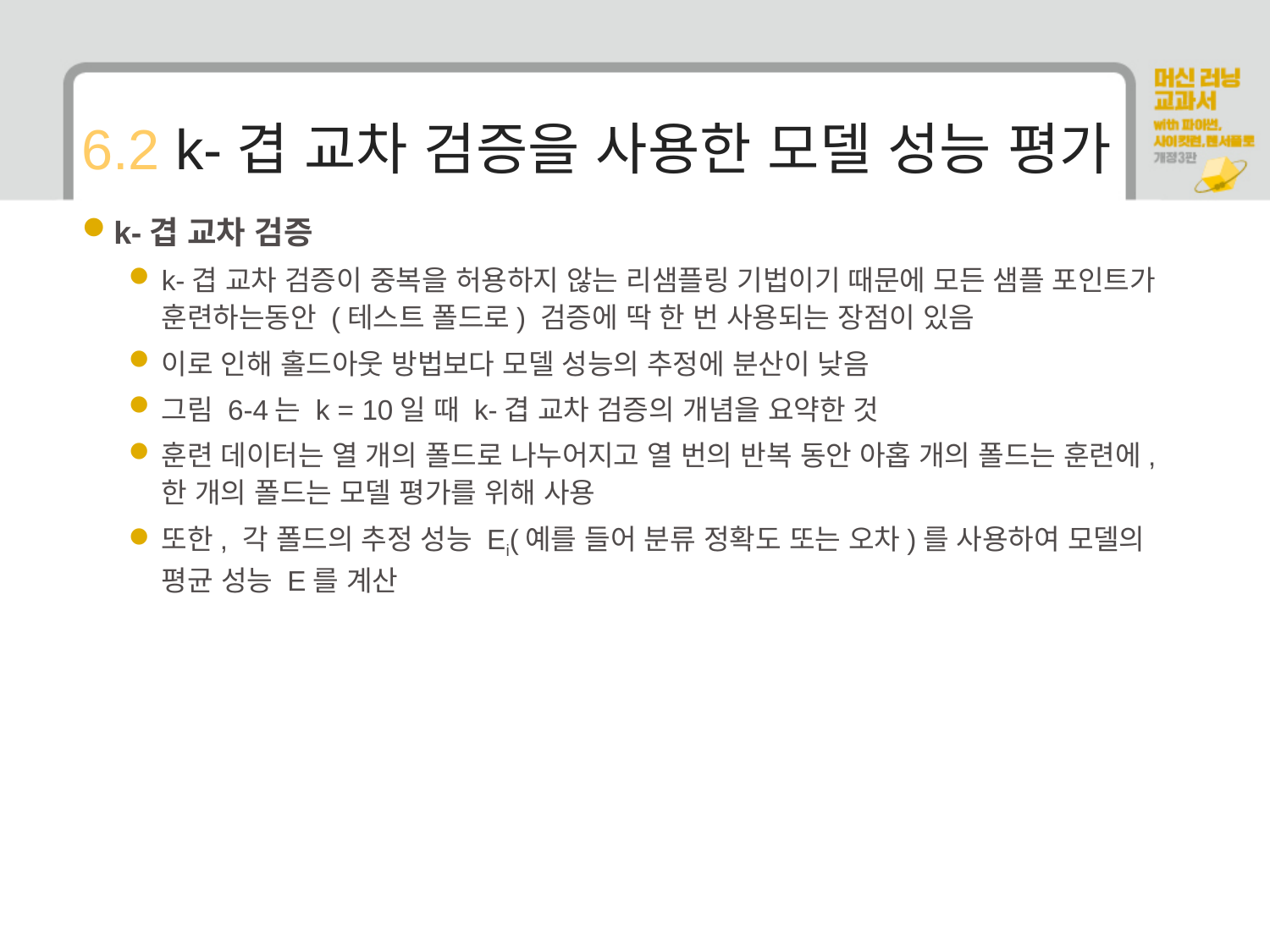

# 6.2 k-겹 교차 검증을 사용한 모델 성능 평가
k-겹 교차 검증
k-겹 교차 검증이 중복을 허용하지 않는 리샘플링 기법이기 때문에 모든 샘플 포인트가 훈련하는동안 (테스트 폴드로) 검증에 딱 한 번 사용되는 장점이 있음
이로 인해 홀드아웃 방법보다 모델 성능의 추정에 분산이 낮음
그림 6-4는 k = 10일 때 k-겹 교차 검증의 개념을 요약한 것
훈련 데이터는 열 개의 폴드로 나누어지고 열 번의 반복 동안 아홉 개의 폴드는 훈련에, 한 개의 폴드는 모델 평가를 위해 사용
또한, 각 폴드의 추정 성능 Ei(예를 들어 분류 정확도 또는 오차)를 사용하여 모델의 평균 성능 E를 계산